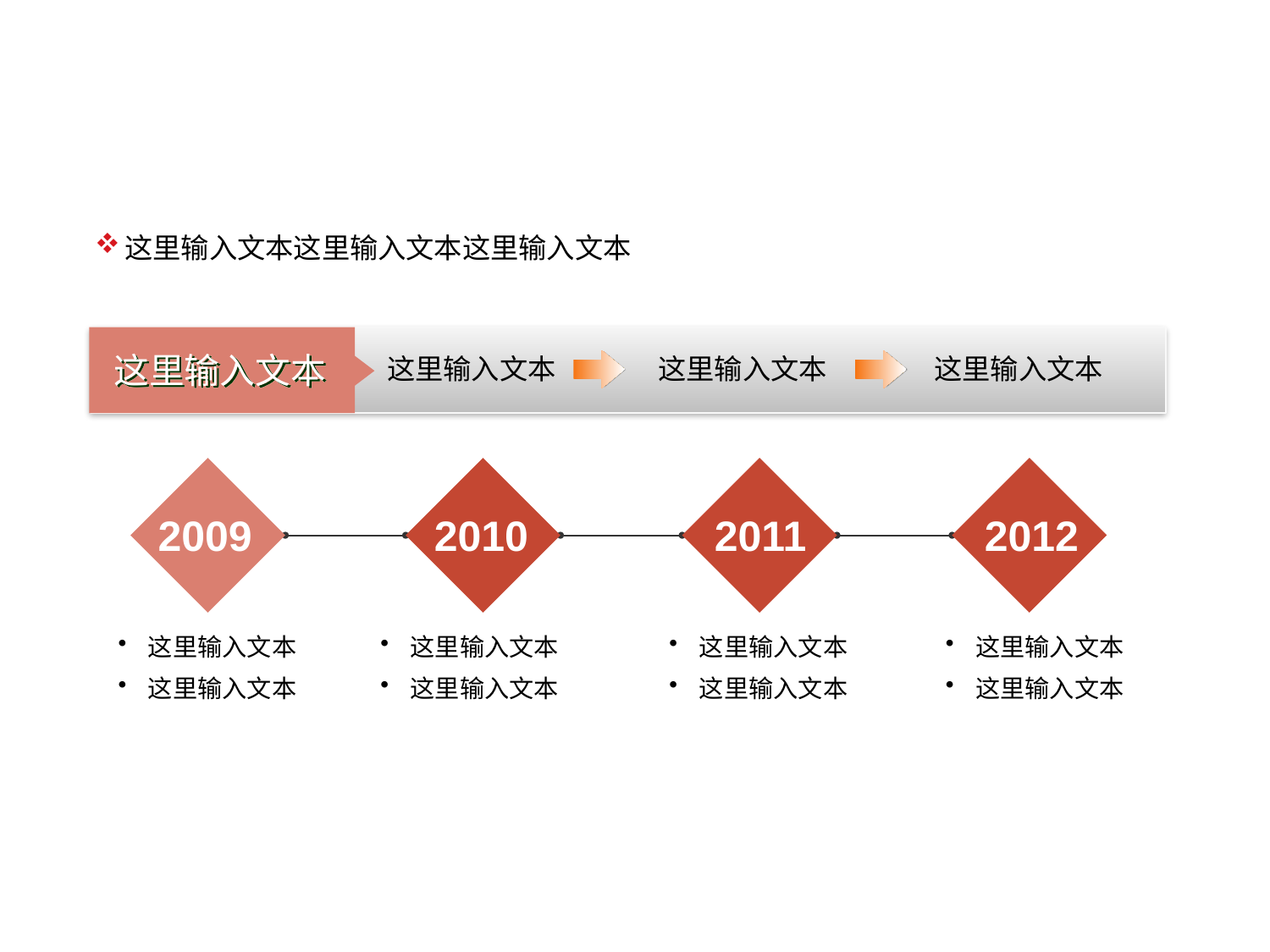

这里输入文本这里输入文本这里输入文本

这里输入文本
这里输入文本
这里输入文本
这里输入文本

2009

2010

2011

2012
这里输入文本
这里输入文本
这里输入文本
这里输入文本
这里输入文本
这里输入文本
这里输入文本
这里输入文本